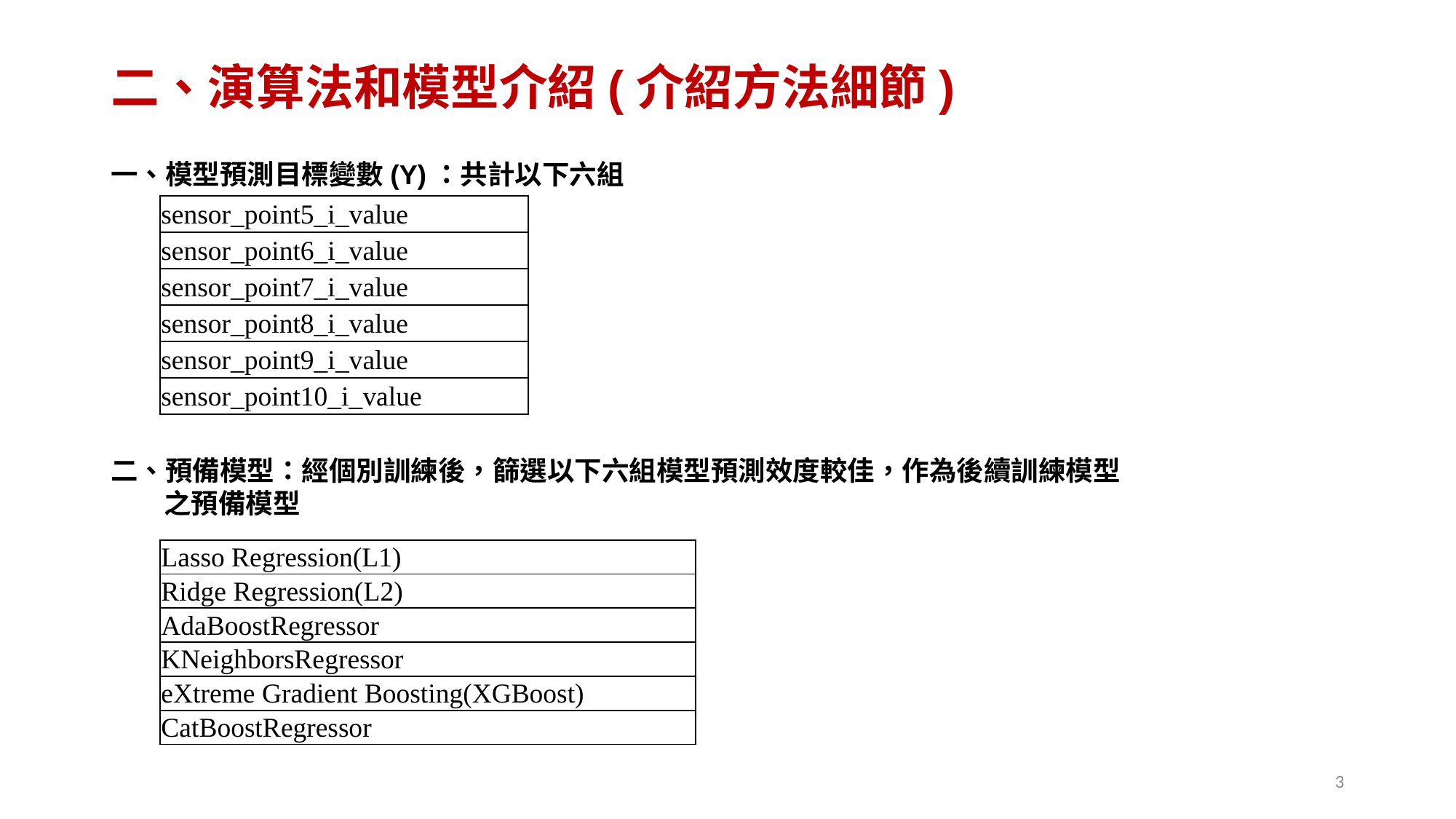

# 二、演算法和模型介紹(介紹方法細節)
一、模型預測目標變數(Y)：共計以下六組
| sensor\_point5\_i\_value |
| --- |
| sensor\_point6\_i\_value |
| sensor\_point7\_i\_value |
| sensor\_point8\_i\_value |
| sensor\_point9\_i\_value |
| sensor\_point10\_i\_value |
二、預備模型：經個別訓練後，篩選以下六組模型預測效度較佳，作為後續訓練模型之預備模型
| Lasso Regression(L1) |
| --- |
| Ridge Regression(L2) |
| AdaBoostRegressor |
| KNeighborsRegressor |
| eXtreme Gradient Boosting(XGBoost) |
| CatBoostRegressor |
3